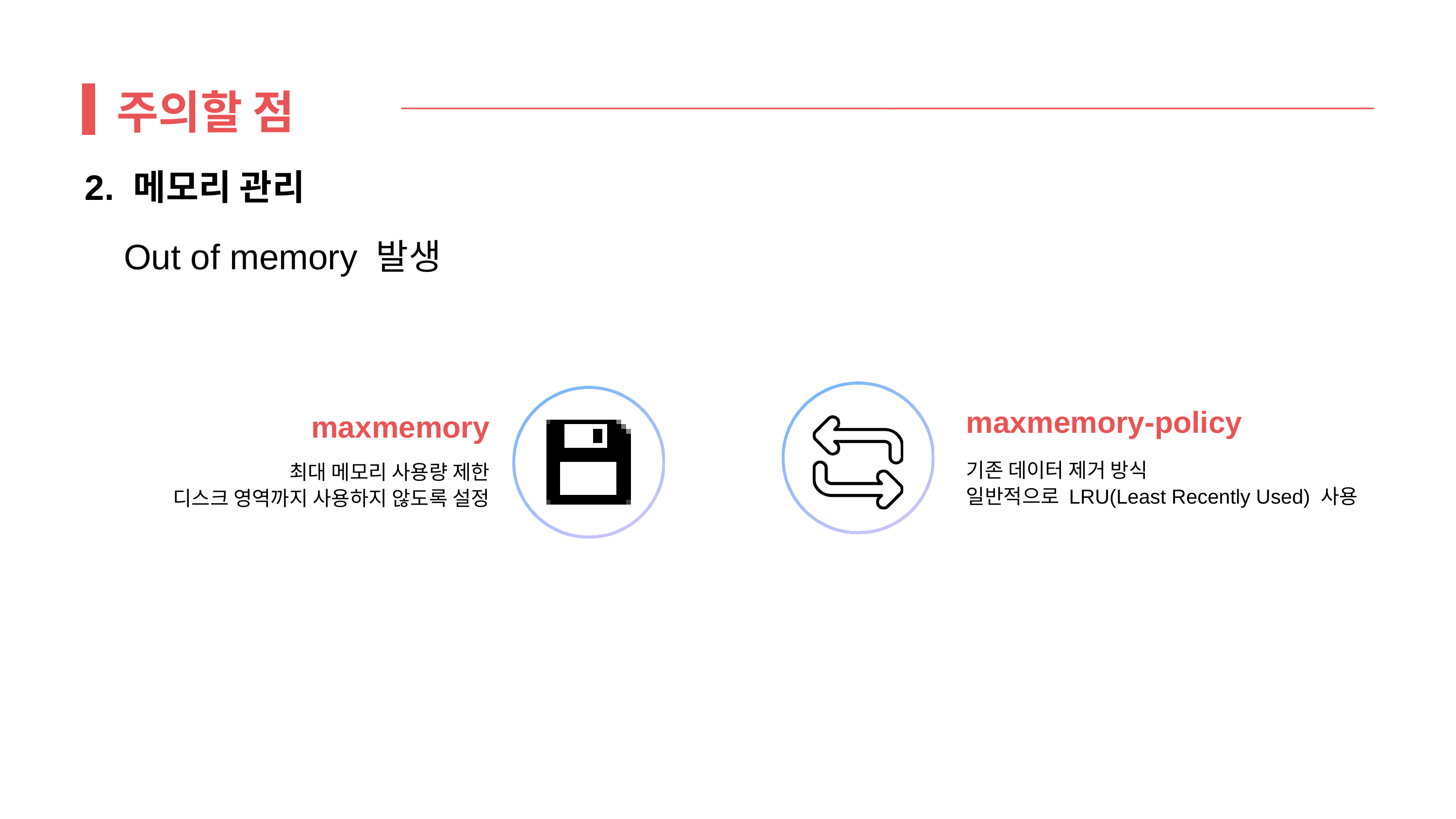

주의할 점

 2. 메모리 관리
Out of memory 발생

maxmemory-policy
maxmemory

기존 데이터 제거 방식
일반적으로 LRU(Least Recently Used) 사용
최대 메모리 사용량 제한
디스크 영역까지 사용하지 않도록 설정